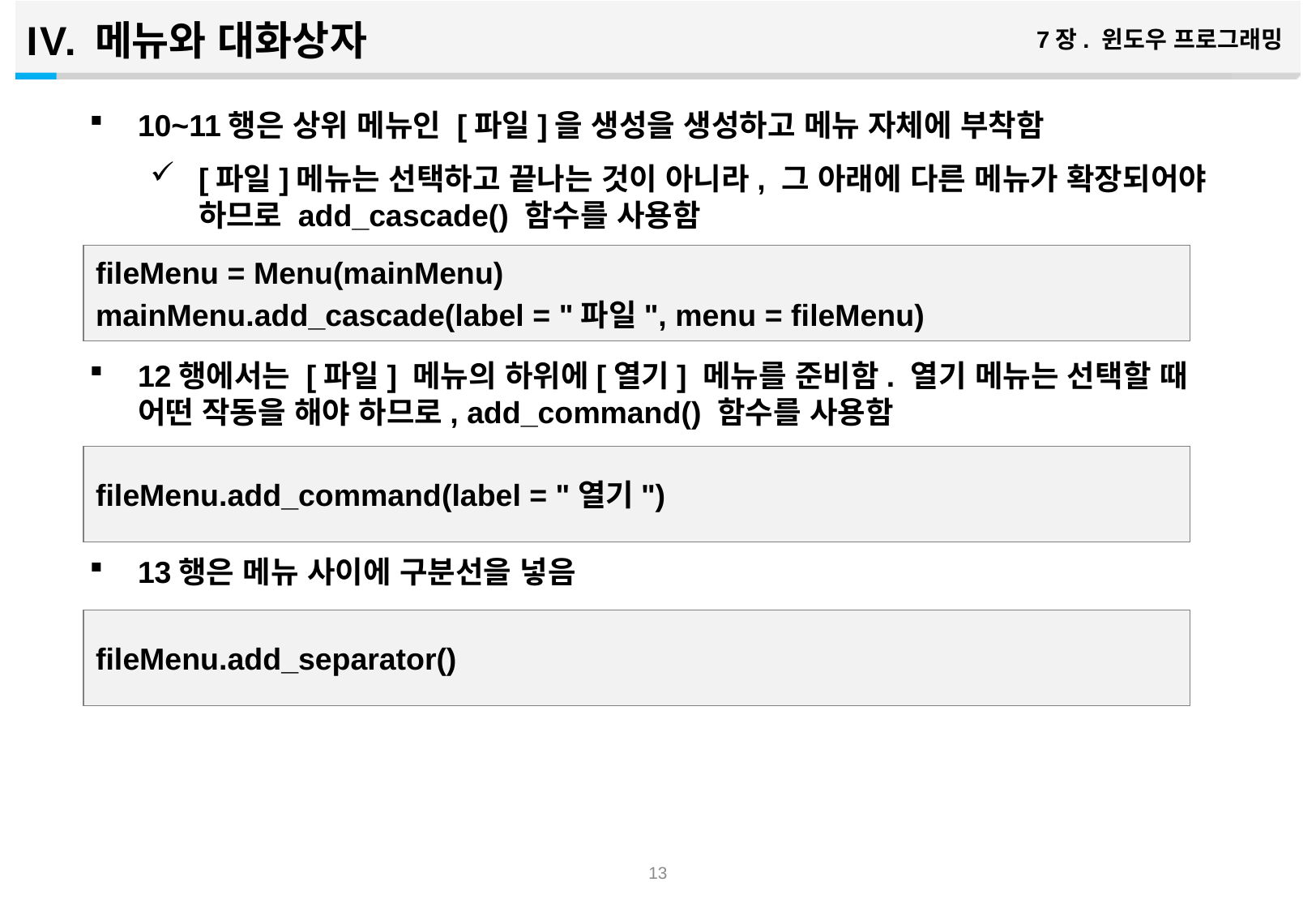

메뉴와 대화상자
7장. 윈도우 프로그래밍
10~11행은 상위 메뉴인 [파일]을 생성을 생성하고 메뉴 자체에 부착함
[파일]메뉴는 선택하고 끝나는 것이 아니라, 그 아래에 다른 메뉴가 확장되어야 하므로 add_cascade() 함수를 사용함

12행에서는 [파일] 메뉴의 하위에[열기] 메뉴를 준비함. 열기 메뉴는 선택할 때          어떤 작동을 해야 하므로, add_command() 함수를 사용함

13행은 메뉴 사이에 구분선을 넣음
fileMenu = Menu(mainMenu)
mainMenu.add_cascade(label = "파일", menu = fileMenu)
fileMenu.add_command(label = "열기")
fileMenu.add_separator()
13